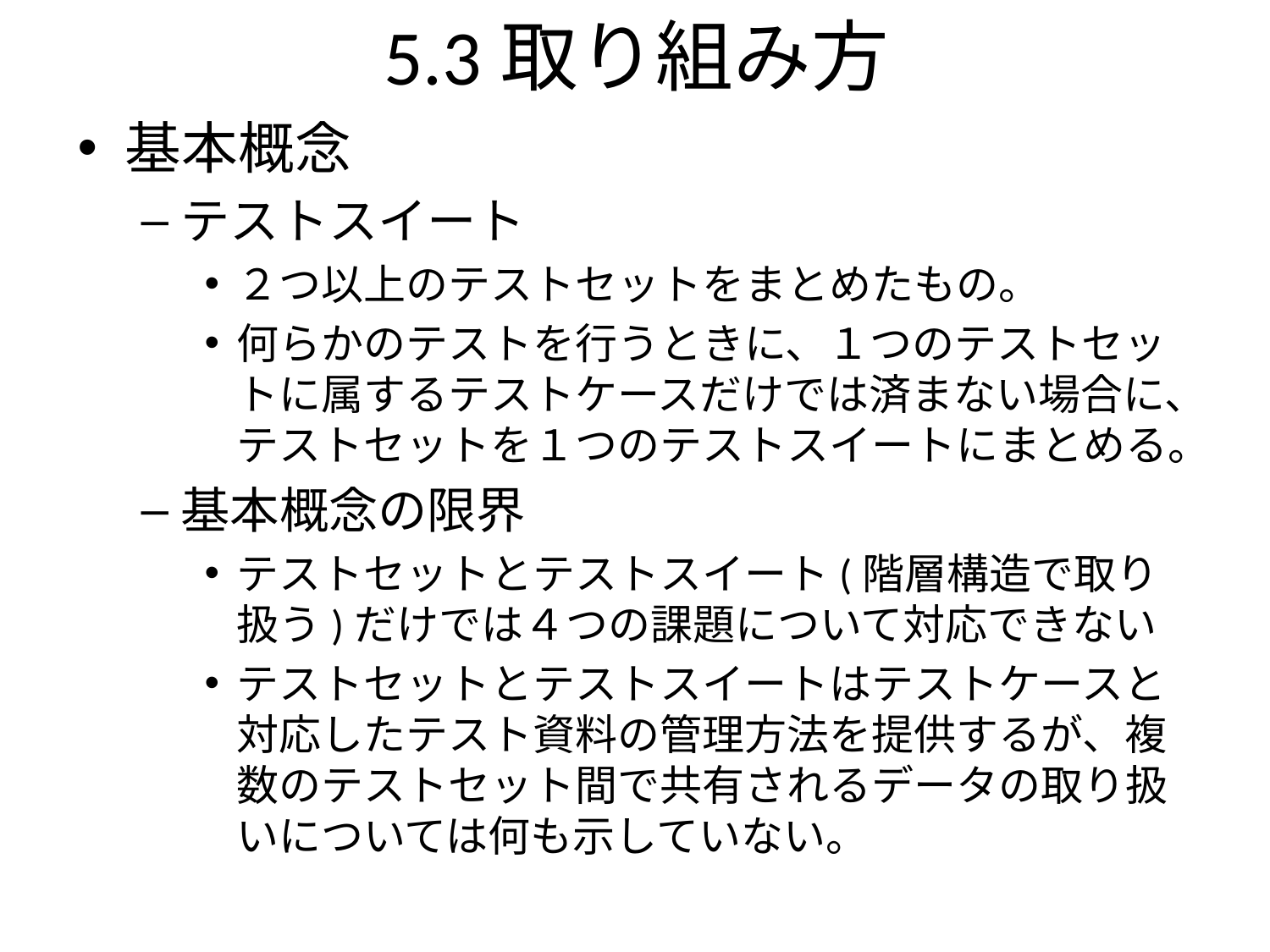

5.3取り組み方
基本概念
テストスイート
２つ以上のテストセットをまとめたもの。
何らかのテストを行うときに、１つのテストセットに属するテストケースだけでは済まない場合に、テストセットを１つのテストスイートにまとめる。
基本概念の限界
テストセットとテストスイート(階層構造で取り扱う)だけでは４つの課題について対応できない
テストセットとテストスイートはテストケースと対応したテスト資料の管理方法を提供するが、複数のテストセット間で共有されるデータの取り扱いについては何も示していない。